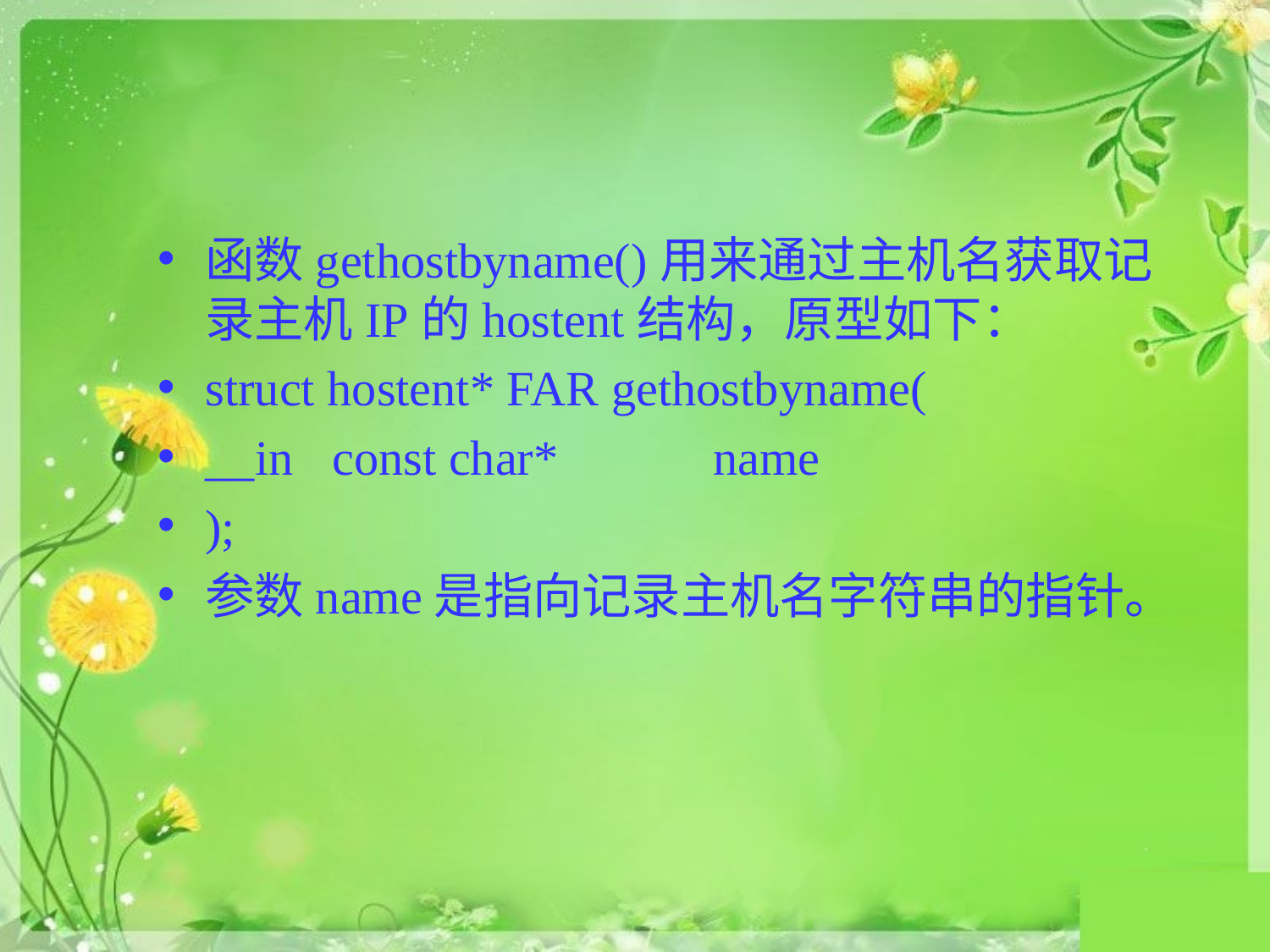

#
函数gethostbyname()用来通过主机名获取记录主机IP的hostent结构，原型如下：
struct hostent* FAR gethostbyname(
__in	const char*		name
);
参数name是指向记录主机名字符串的指针。